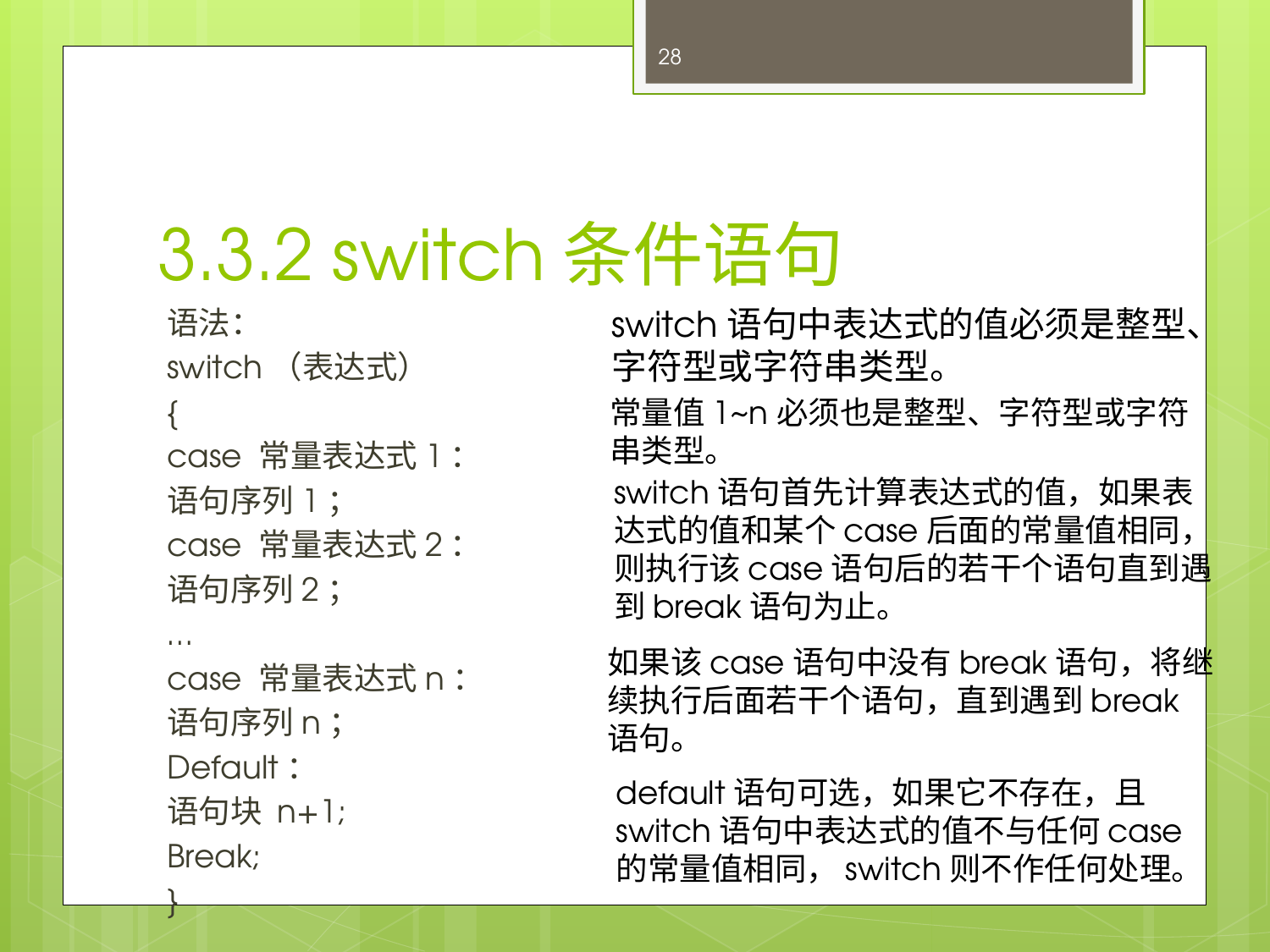

28
# 3.3.2 switch条件语句
语法：
switch（表达式）
{
case 常量表达式1：
语句序列1；
case 常量表达式2：
语句序列2；
…
case 常量表达式n：
语句序列n；
Default：
语句块 n+1;
Break;
}
switch语句中表达式的值必须是整型、
字符型或字符串类型。
常量值1~n必须也是整型、字符型或字符
串类型。
switch语句首先计算表达式的值，如果表
达式的值和某个case后面的常量值相同，
则执行该case语句后的若干个语句直到遇
到break语句为止。
如果该case语句中没有break语句，将继
续执行后面若干个语句，直到遇到break
语句。
default语句可选，如果它不存在，且
switch语句中表达式的值不与任何case
的常量值相同，switch则不作任何处理。